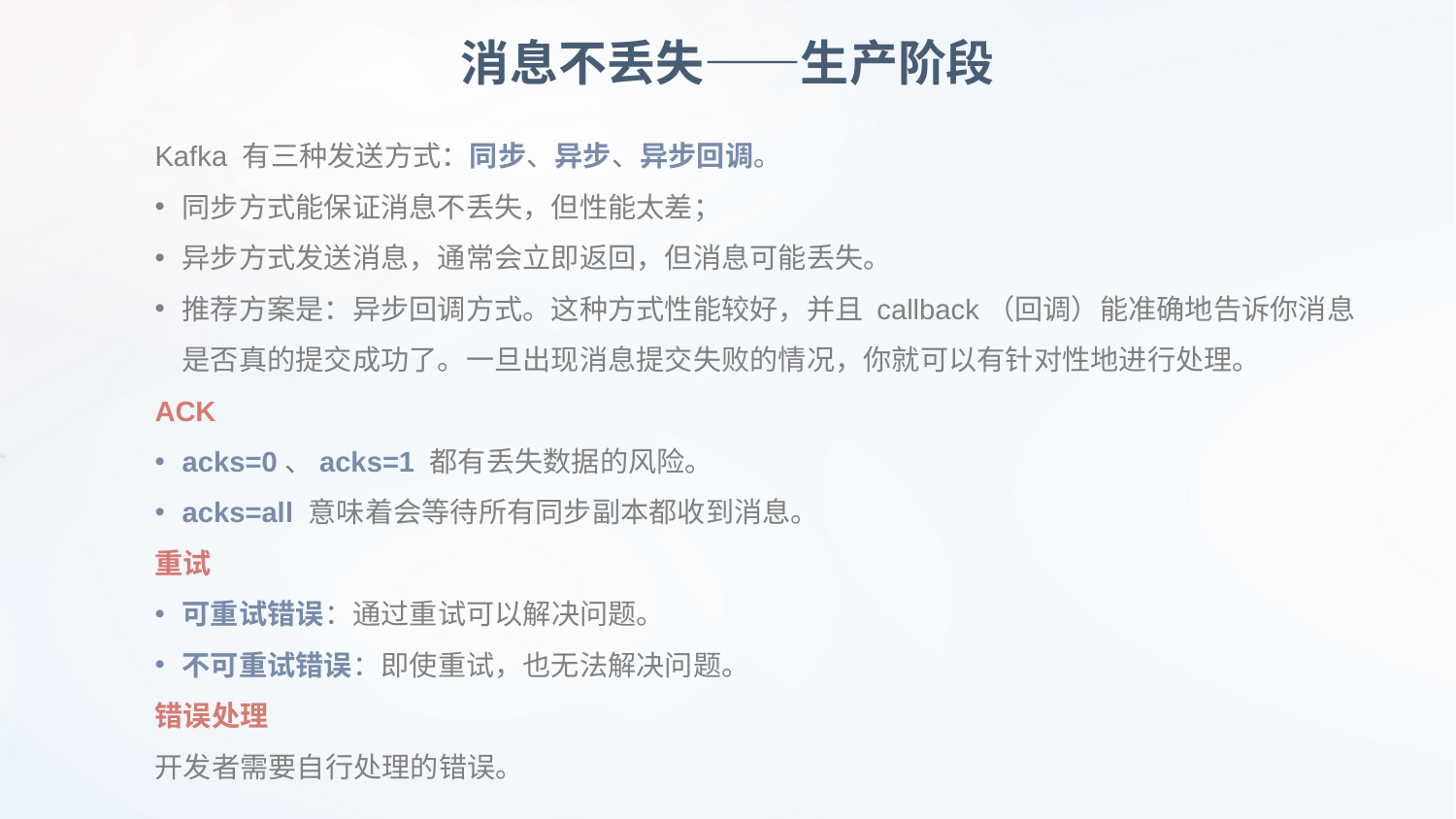

消息不丢失——生产阶段
Kafka 有三种发送方式：同步、异步、异步回调。
同步方式能保证消息不丢失，但性能太差；
异步方式发送消息，通常会立即返回，但消息可能丢失。
推荐方案是：异步回调方式。这种方式性能较好，并且 callback（回调）能准确地告诉你消息是否真的提交成功了。一旦出现消息提交失败的情况，你就可以有针对性地进行处理。
ACK
acks=0、acks=1 都有丢失数据的风险。
acks=all 意味着会等待所有同步副本都收到消息。
重试
可重试错误：通过重试可以解决问题。
不可重试错误：即使重试，也无法解决问题。
错误处理
开发者需要自行处理的错误。